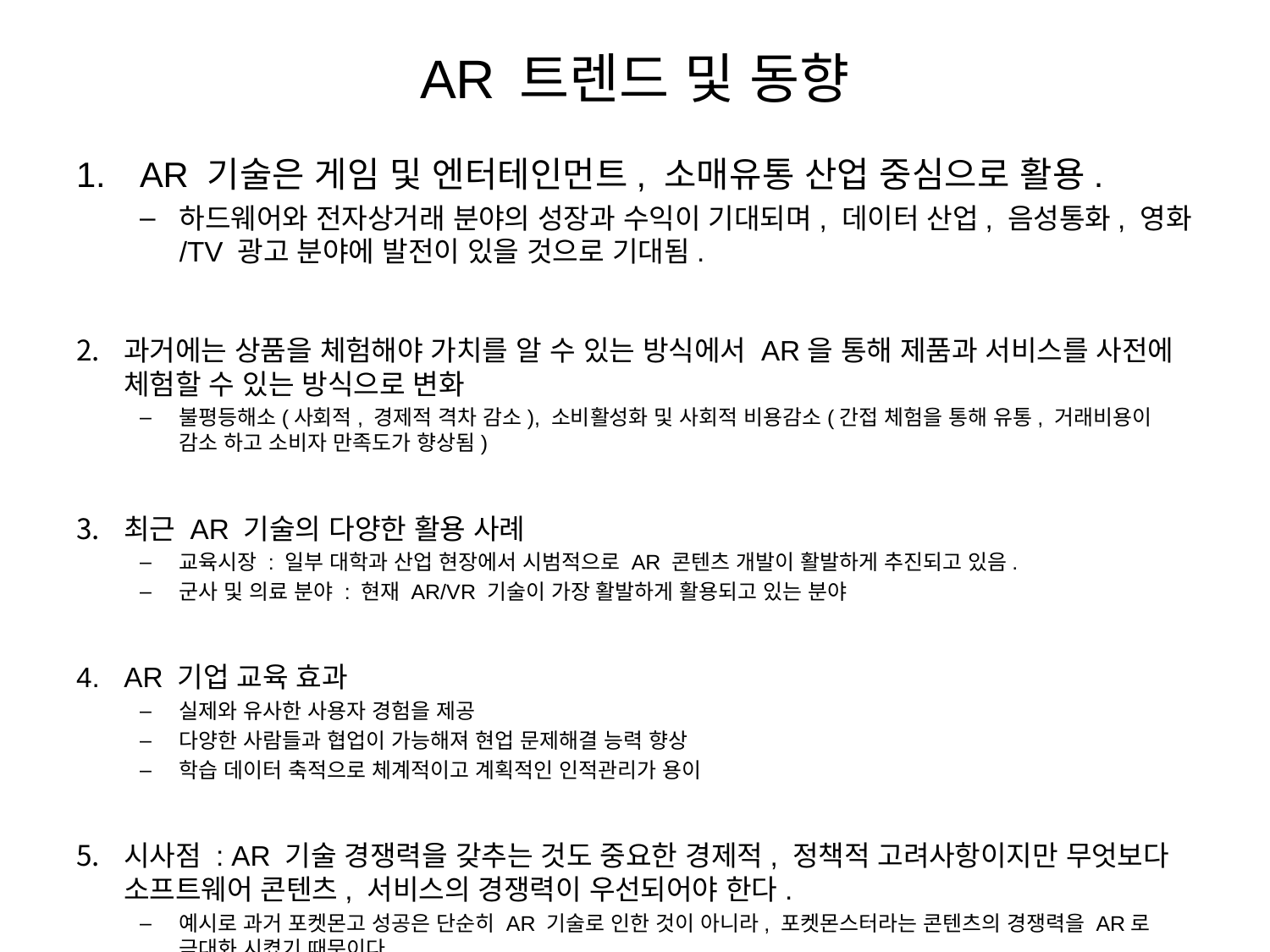

# AR 트렌드 및 동향
AR 기술은 게임 및 엔터테인먼트, 소매유통 산업 중심으로 활용.
하드웨어와 전자상거래 분야의 성장과 수익이 기대되며, 데이터 산업, 음성통화, 영화/TV 광고 분야에 발전이 있을 것으로 기대됨.

과거에는 상품을 체험해야 가치를 알 수 있는 방식에서 AR을 통해 제품과 서비스를 사전에 체험할 수 있는 방식으로 변화
불평등해소(사회적, 경제적 격차 감소), 소비활성화 및 사회적 비용감소(간접 체험을 통해 유통, 거래비용이 감소 하고 소비자 만족도가 향상됨)

최근 AR 기술의 다양한 활용 사례
교육시장 : 일부 대학과 산업 현장에서 시범적으로 AR 콘텐츠 개발이 활발하게 추진되고 있음.
군사 및 의료 분야 : 현재 AR/VR 기술이 가장 활발하게 활용되고 있는 분야

AR 기업 교육 효과
실제와 유사한 사용자 경험을 제공
다양한 사람들과 협업이 가능해져 현업 문제해결 능력 향상
학습 데이터 축적으로 체계적이고 계획적인 인적관리가 용이

시사점 : AR 기술 경쟁력을 갖추는 것도 중요한 경제적, 정책적 고려사항이지만 무엇보다 소프트웨어 콘텐츠, 서비스의 경쟁력이 우선되어야 한다.
예시로 과거 포켓몬고 성공은 단순히 AR 기술로 인한 것이 아니라, 포켓몬스터라는 콘텐츠의 경쟁력을 AR로 극대화 시켰기 때문이다.